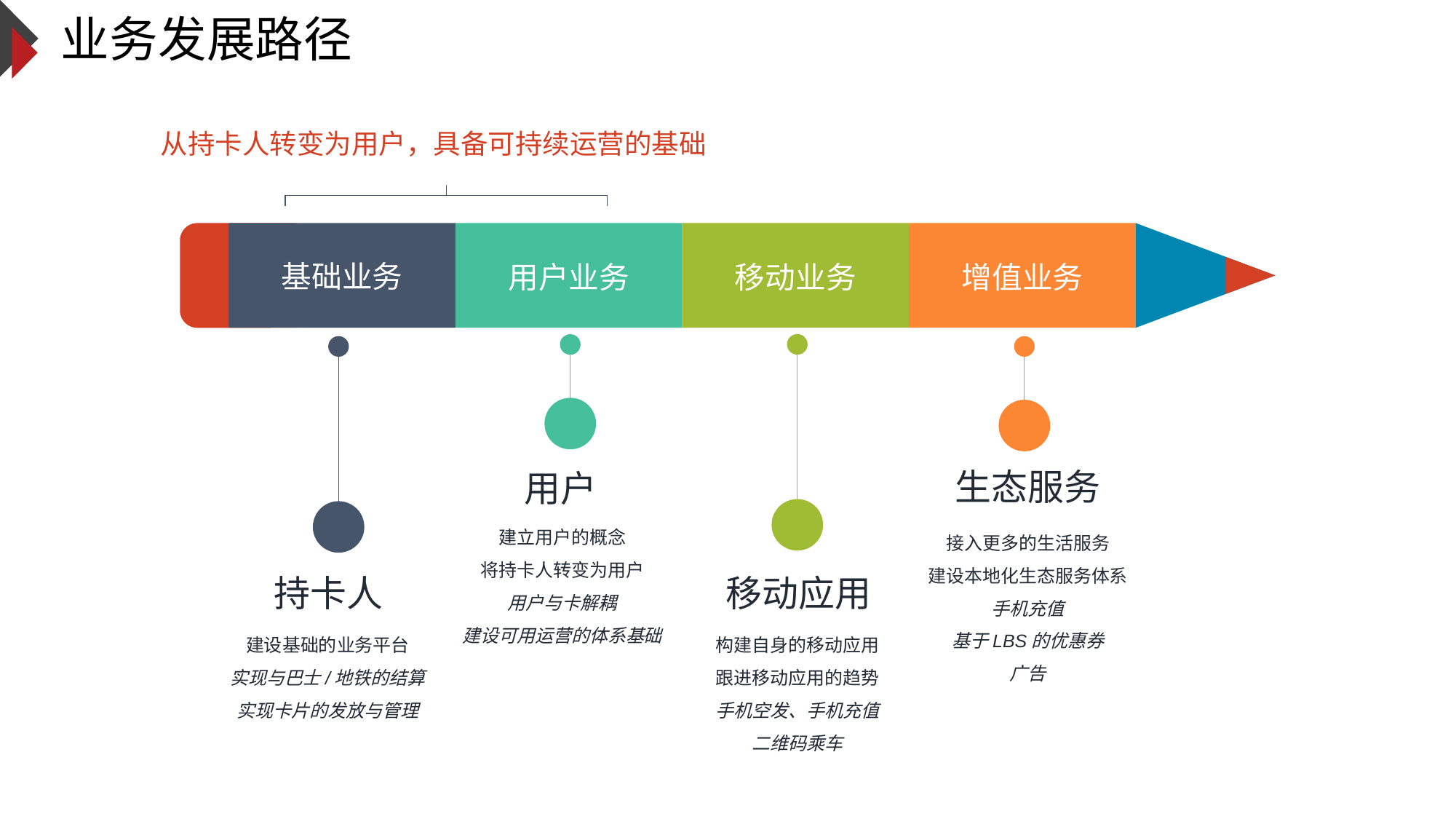

# 业务发展路径

从持卡人转变为用户，具备可持续运营的基础

基础业务
用户业务
移动业务
增值业务

基础平台建设
基础平台建设
基础平台建设
生态服务
用户
建立用户的概念
将持卡人转变为用户
用户与卡解耦
建设可用运营的体系基础
接入更多的生活服务
建设本地化生态服务体系
手机充值
基于LBS的优惠券
广告
持卡人
移动应用
建设基础的业务平台
实现与巴士/地铁的结算
实现卡片的发放与管理
构建自身的移动应用
跟进移动应用的趋势
手机空发、手机充值
二维码乘车